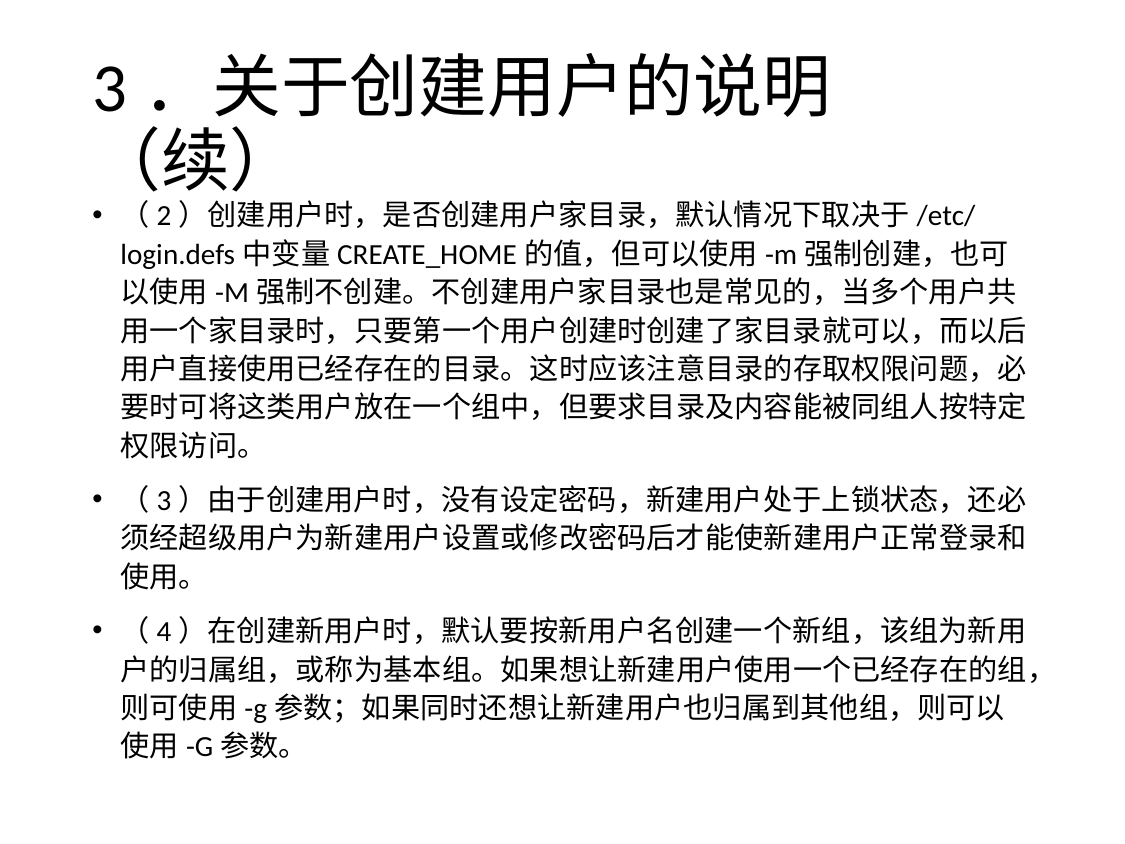

# 3．关于创建用户的说明（续）
（2）创建用户时，是否创建用户家目录，默认情况下取决于/etc/login.defs中变量CREATE_HOME的值，但可以使用-m强制创建，也可以使用-M强制不创建。不创建用户家目录也是常见的，当多个用户共用一个家目录时，只要第一个用户创建时创建了家目录就可以，而以后用户直接使用已经存在的目录。这时应该注意目录的存取权限问题，必要时可将这类用户放在一个组中，但要求目录及内容能被同组人按特定权限访问。
（3）由于创建用户时，没有设定密码，新建用户处于上锁状态，还必须经超级用户为新建用户设置或修改密码后才能使新建用户正常登录和使用。
（4）在创建新用户时，默认要按新用户名创建一个新组，该组为新用户的归属组，或称为基本组。如果想让新建用户使用一个已经存在的组，则可使用-g参数；如果同时还想让新建用户也归属到其他组，则可以使用-G参数。